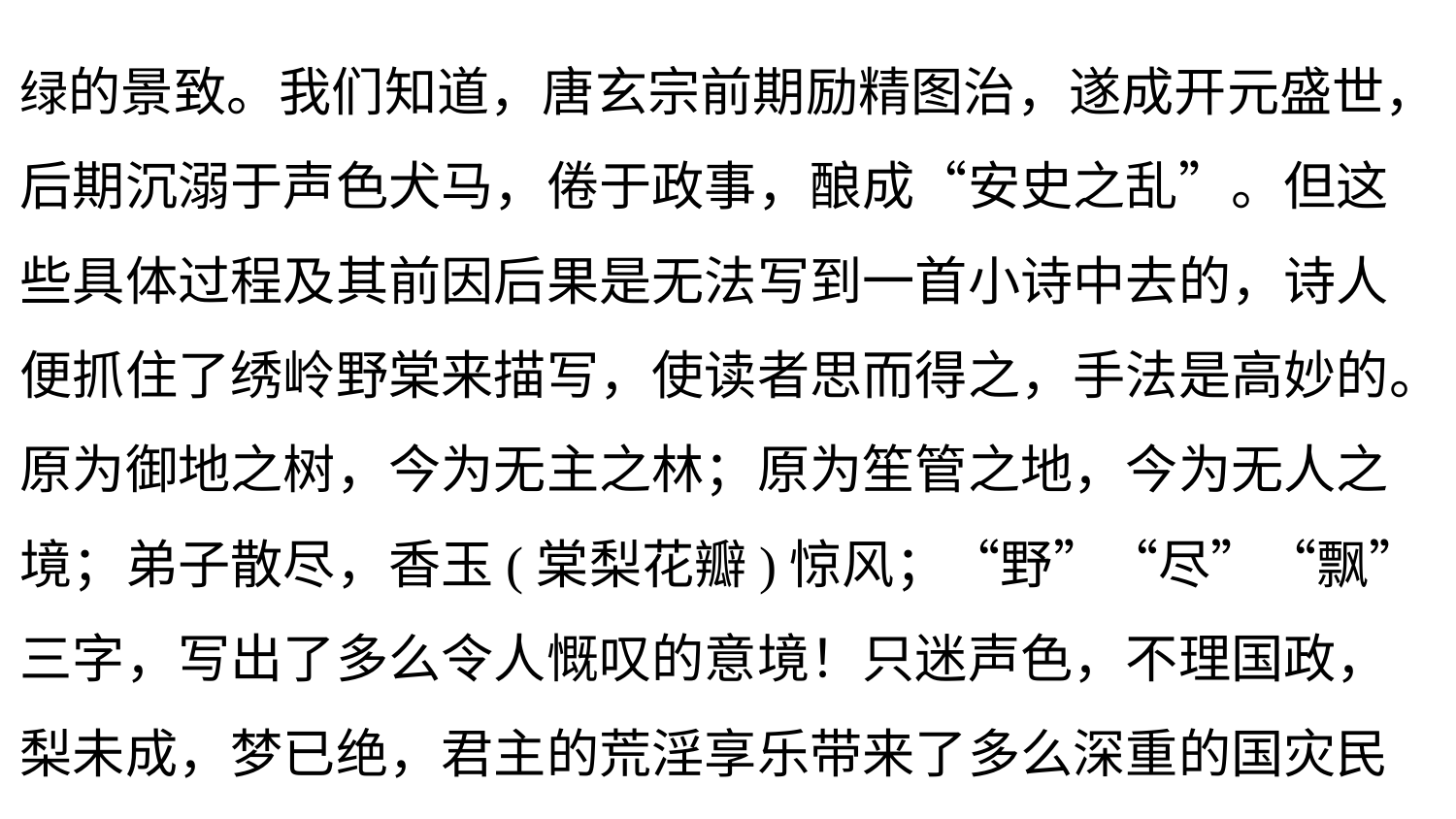

绿的景致。我们知道，唐玄宗前期励精图治，遂成开元盛世，后期沉溺于声色犬马，倦于政事，酿成“安史之乱”。但这些具体过程及其前因后果是无法写到一首小诗中去的，诗人便抓住了绣岭野棠来描写，使读者思而得之，手法是高妙的。原为御地之树，今为无主之林；原为笙管之地，今为无人之境；弟子散尽，香玉(棠梨花瓣)惊风；“野”“尽”“飘”三字，写出了多么令人慨叹的意境！只迷声色，不理国政，梨未成，梦已绝，君主的荒淫享乐带来了多么深重的国灾民难！
s